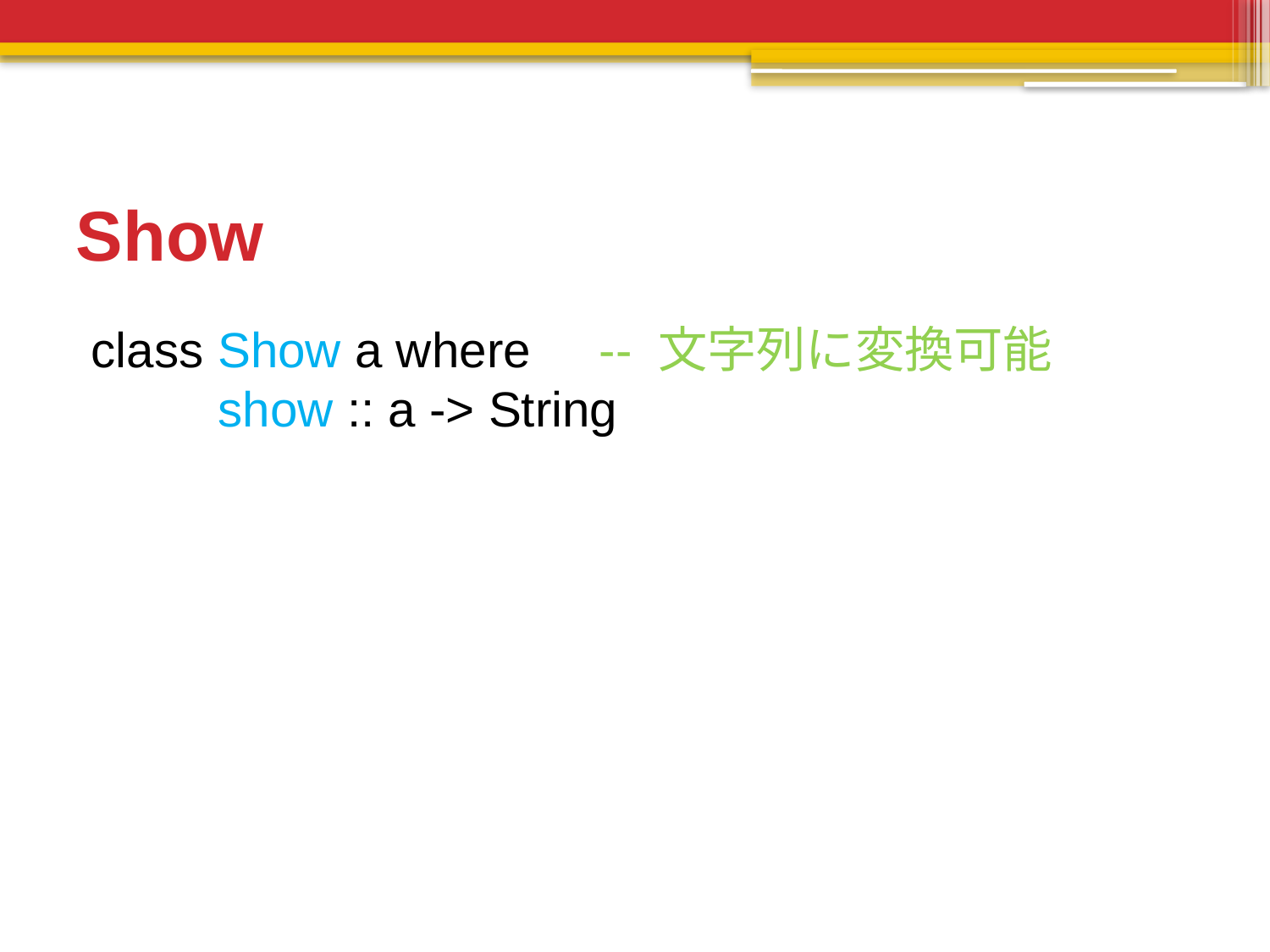

# Show
class Show a where	-- 文字列に変換可能
	show :: a -> String